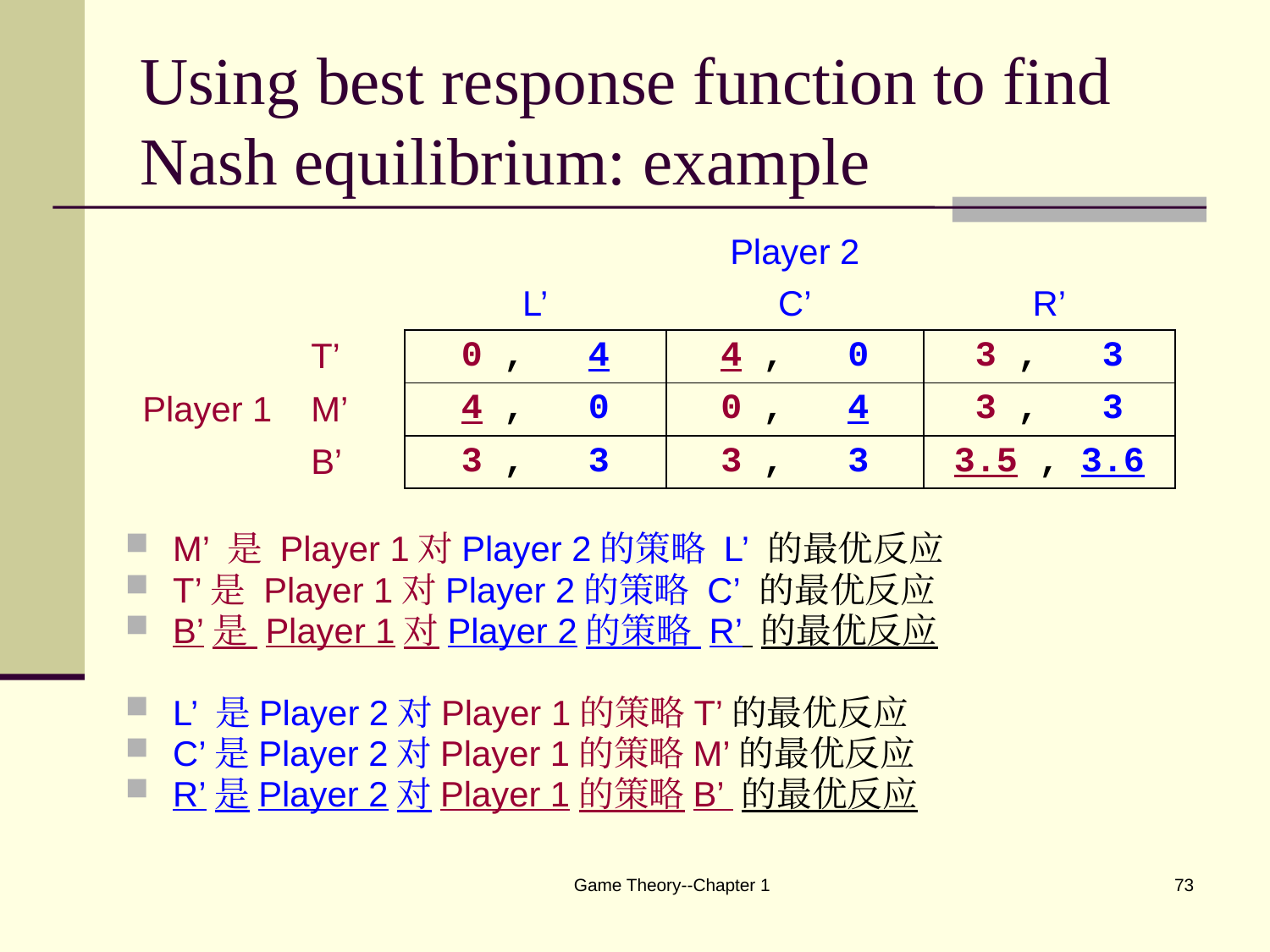

# Using best response function to find Nash equilibrium: example
|  |  |  | Player 2 |  |
| --- | --- | --- | --- | --- |
|  |  | L’ | C’ | R’ |
| Player 1 | T’ | 0 , 4 | 4 , 0 | 3 , 3 |
|  | M’ | 4 , 0 | 0 , 4 | 3 , 3 |
|  | B’ | 3 , 3 | 3 , 3 | 3.5 , 3.6 |
M’ 是 Player 1对Player 2的策略 L’ 的最优反应
T’是 Player 1对Player 2的策略 C’ 的最优反应
B’是 Player 1对Player 2的策略 R’ 的最优反应

L’ 是Player 2对Player 1的策略T’的最优反应
C’是Player 2对Player 1的策略M’的最优反应
R’是Player 2对Player 1的策略B’ 的最优反应
Game Theory--Chapter 1
73